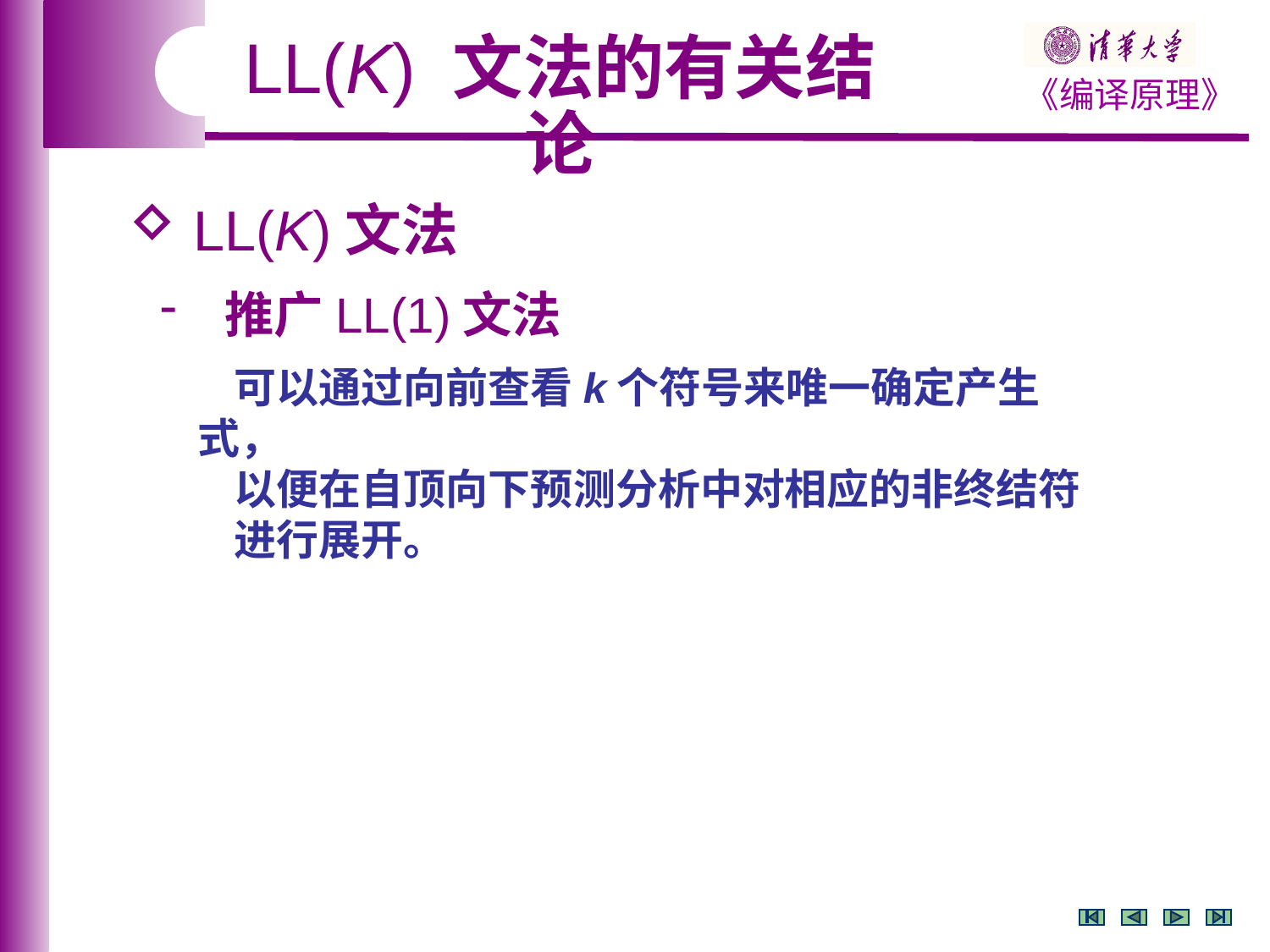

LL(K) 文法的有关结论
 LL(K)文法

  推广LL(1)文法
可以通过向前查看k个符号来唯一确定产生式，
以便在自顶向下预测分析中对相应的非终结符
进行展开。